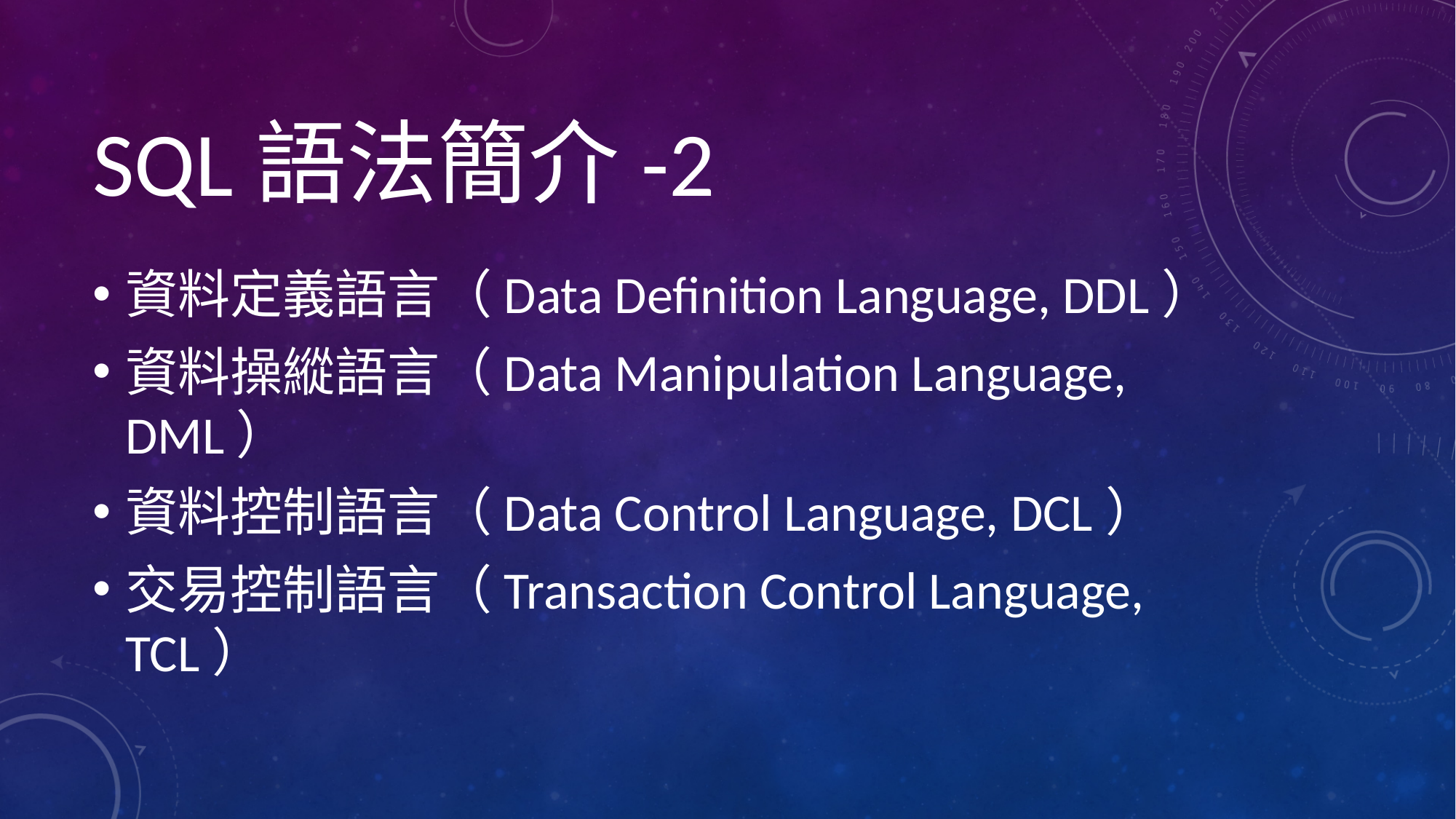

# SQL語法簡介-2
資料定義語言（Data Definition Language, DDL）
資料操縱語言（Data Manipulation Language, DML）
資料控制語言（Data Control Language, DCL）
交易控制語言（Transaction Control Language, TCL）